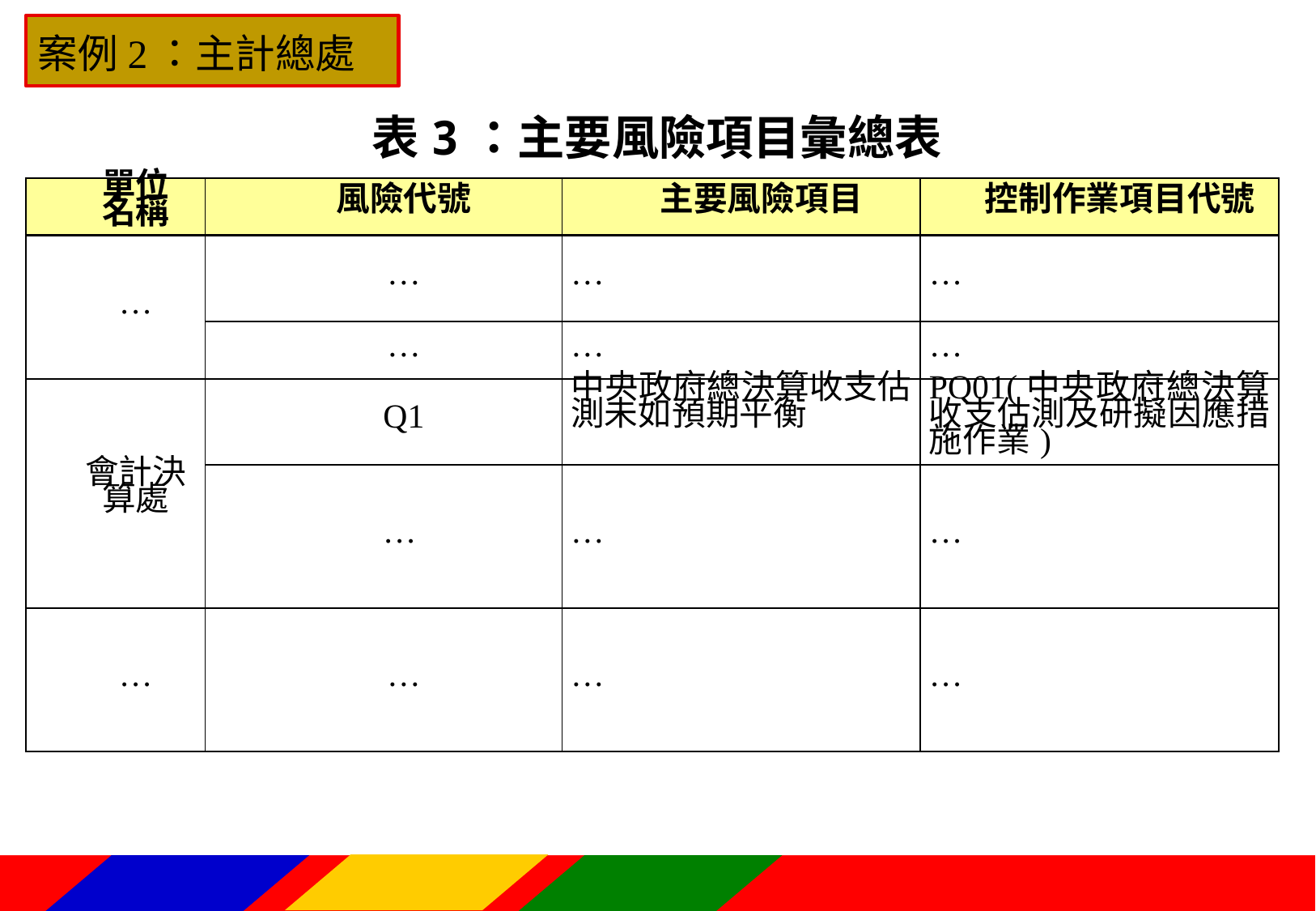

案例2：主計總處
表3：主要風險項目彙總表
| 單位 名稱 | 風險代號 | 主要風險項目 | 控制作業項目代號 |
| --- | --- | --- | --- |
| … | … | … | … |
|  | … | … | … |
| 會計決算處 | Q1 | 中央政府總決算收支估測未如預期平衡 | PQ01(中央政府總決算收支估測及研擬因應措施作業) |
|  | … | … | … |
| … | … | … | … |

101